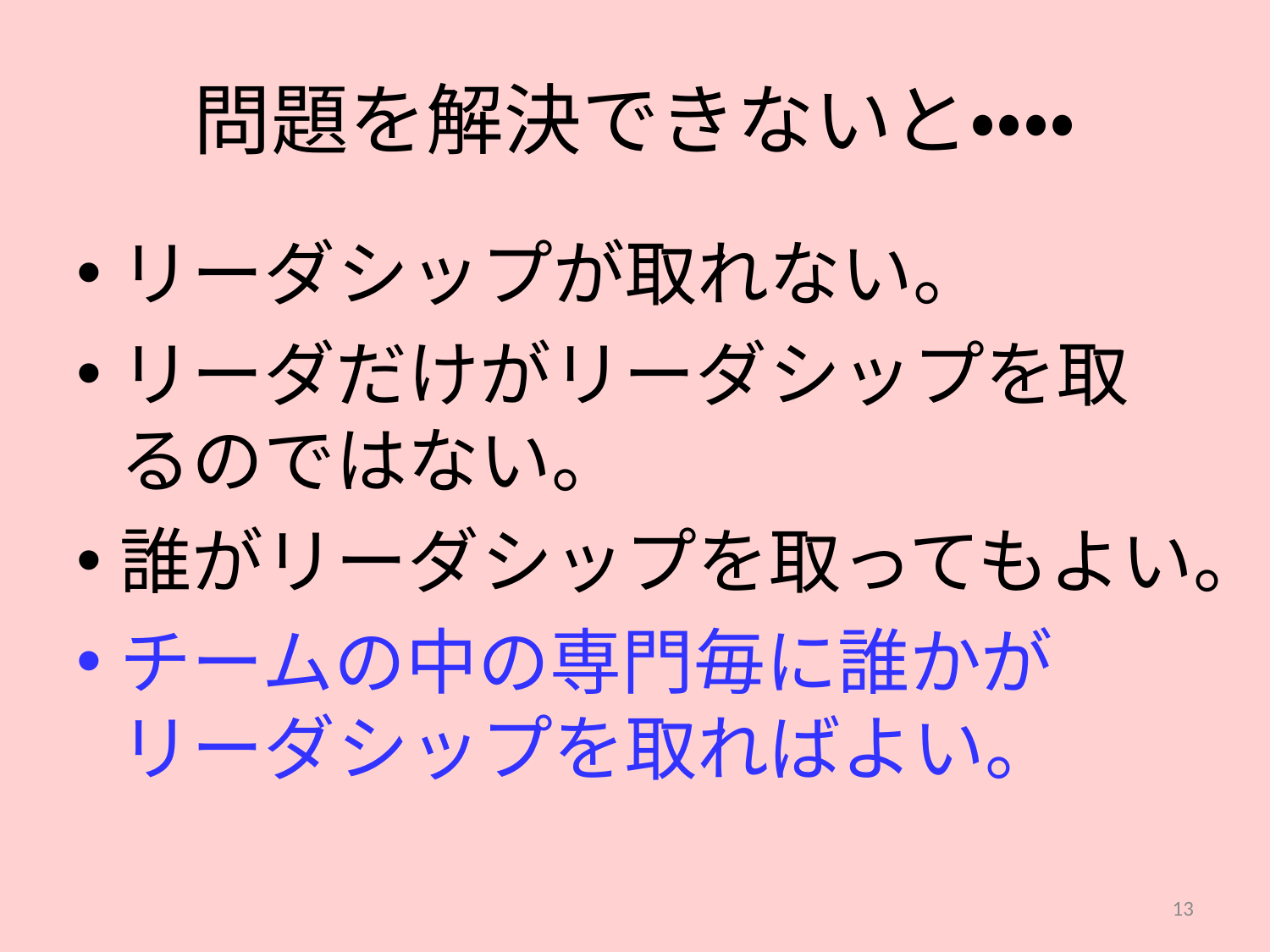

# 問題を解決できないと・・・・
リーダシップが取れない。
リーダだけがリーダシップを取るのではない。
誰がリーダシップを取ってもよい。
チームの中の専門毎に誰かがリーダシップを取ればよい。
13